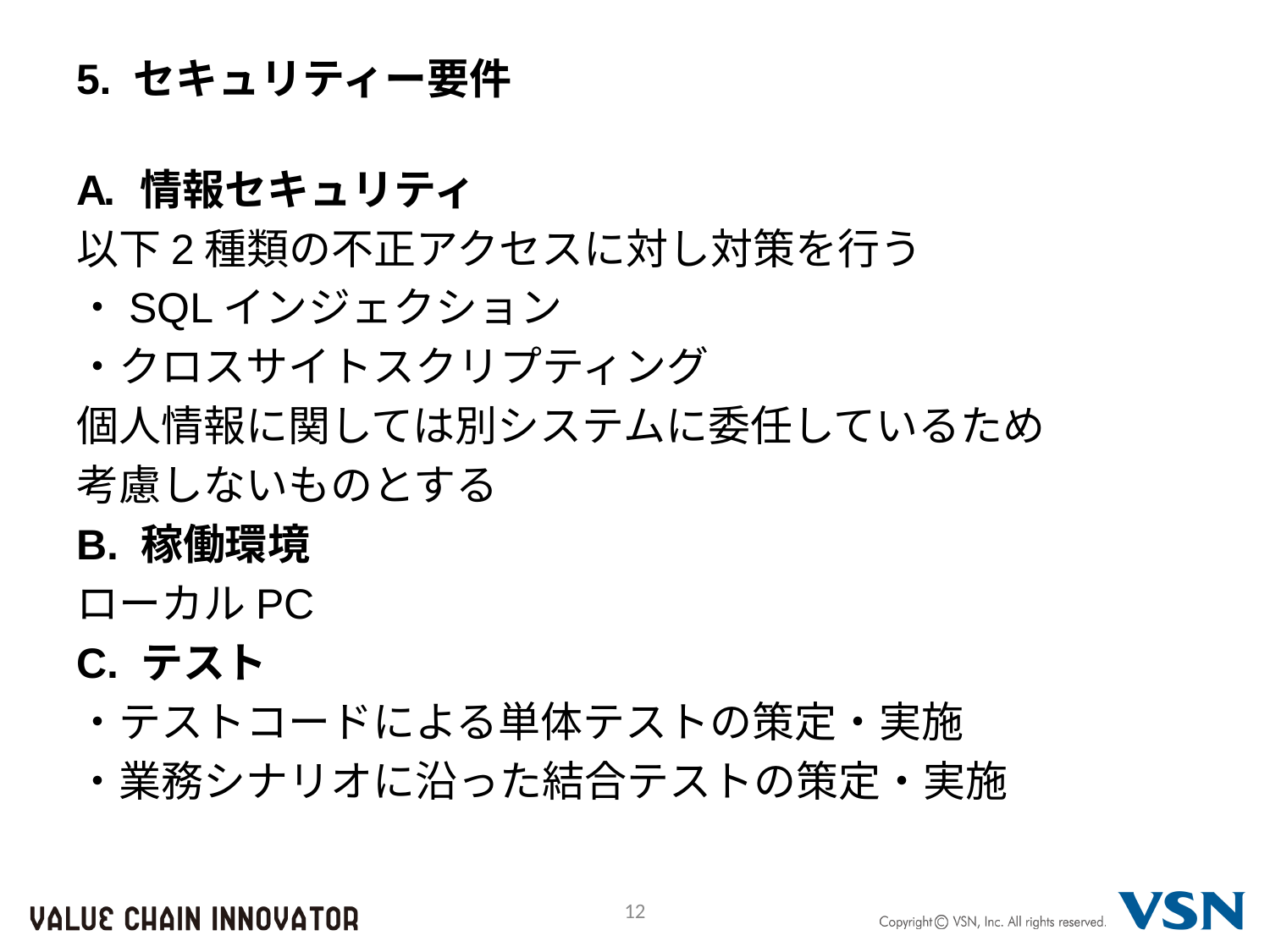

# 5. セキュリティー要件
情報セキュリティ
以下2種類の不正アクセスに対し対策を行う
・SQLインジェクション
・クロスサイトスクリプティング
個人情報に関しては別システムに委任しているため
考慮しないものとする
B. 稼働環境
ローカルPC
C. テスト
・テストコードによる単体テストの策定・実施
・業務シナリオに沿った結合テストの策定・実施

12